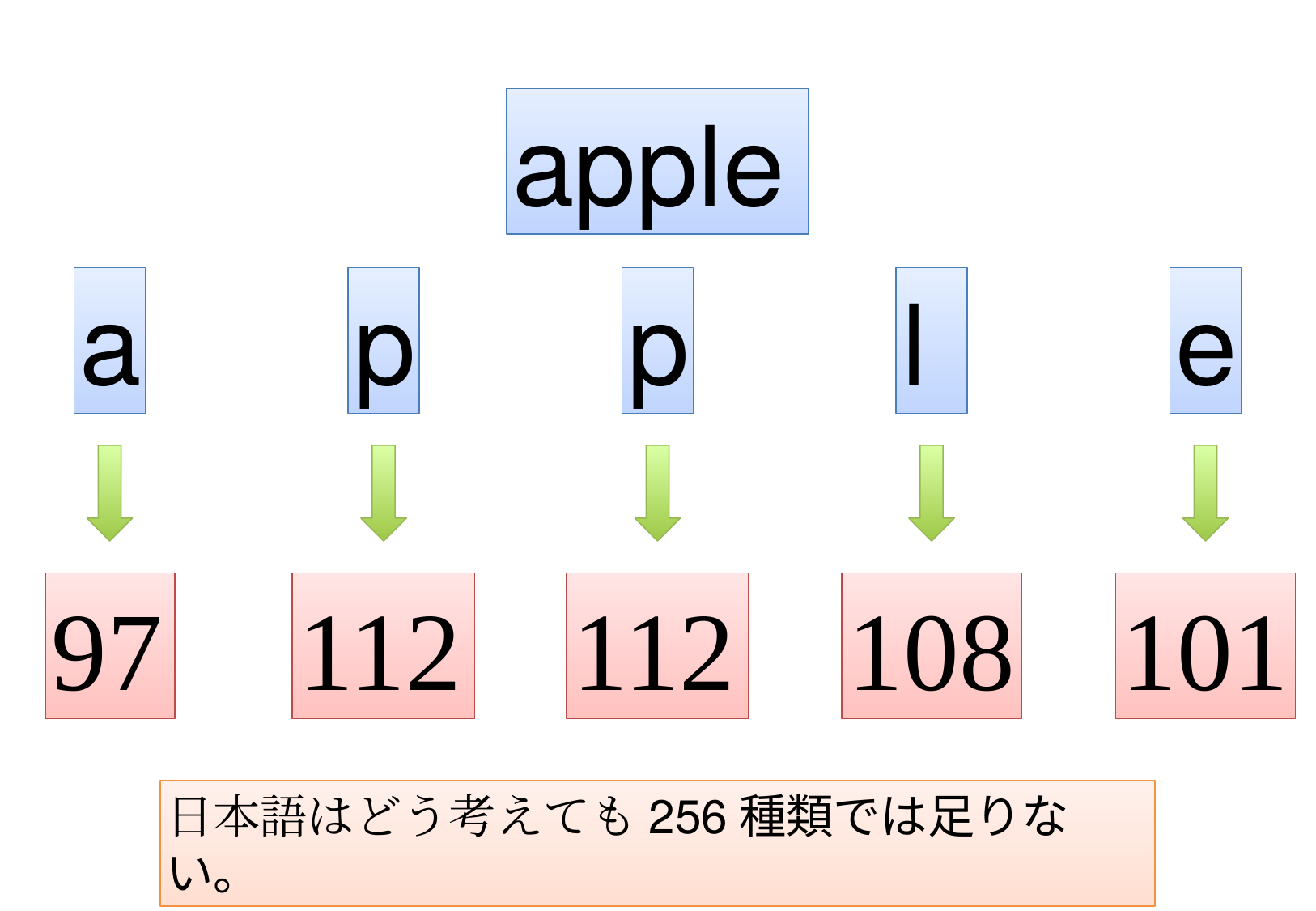

apple
a
p
p
l
e

97
112
112
108
101
日本語はどう考えても256種類では足りない。